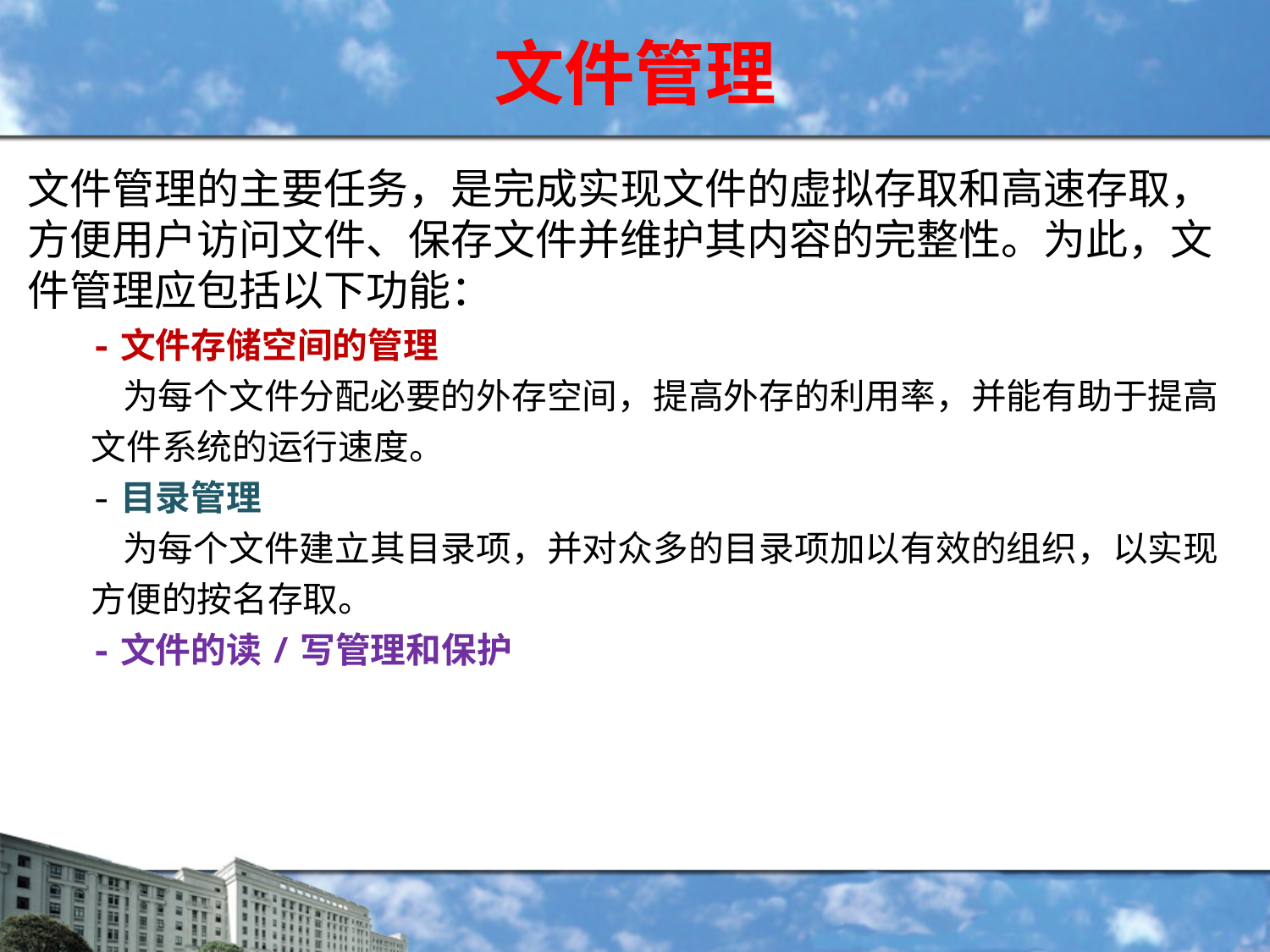

# 文件管理
文件管理的主要任务，是完成实现文件的虚拟存取和高速存取，方便用户访问文件、保存文件并维护其内容的完整性。为此，文件管理应包括以下功能：
-文件存储空间的管理
   为每个文件分配必要的外存空间，提高外存的利用率，并能有助于提高文件系统的运行速度。
-目录管理
   为每个文件建立其目录项，并对众多的目录项加以有效的组织，以实现方便的按名存取。
-文件的读/写管理和保护